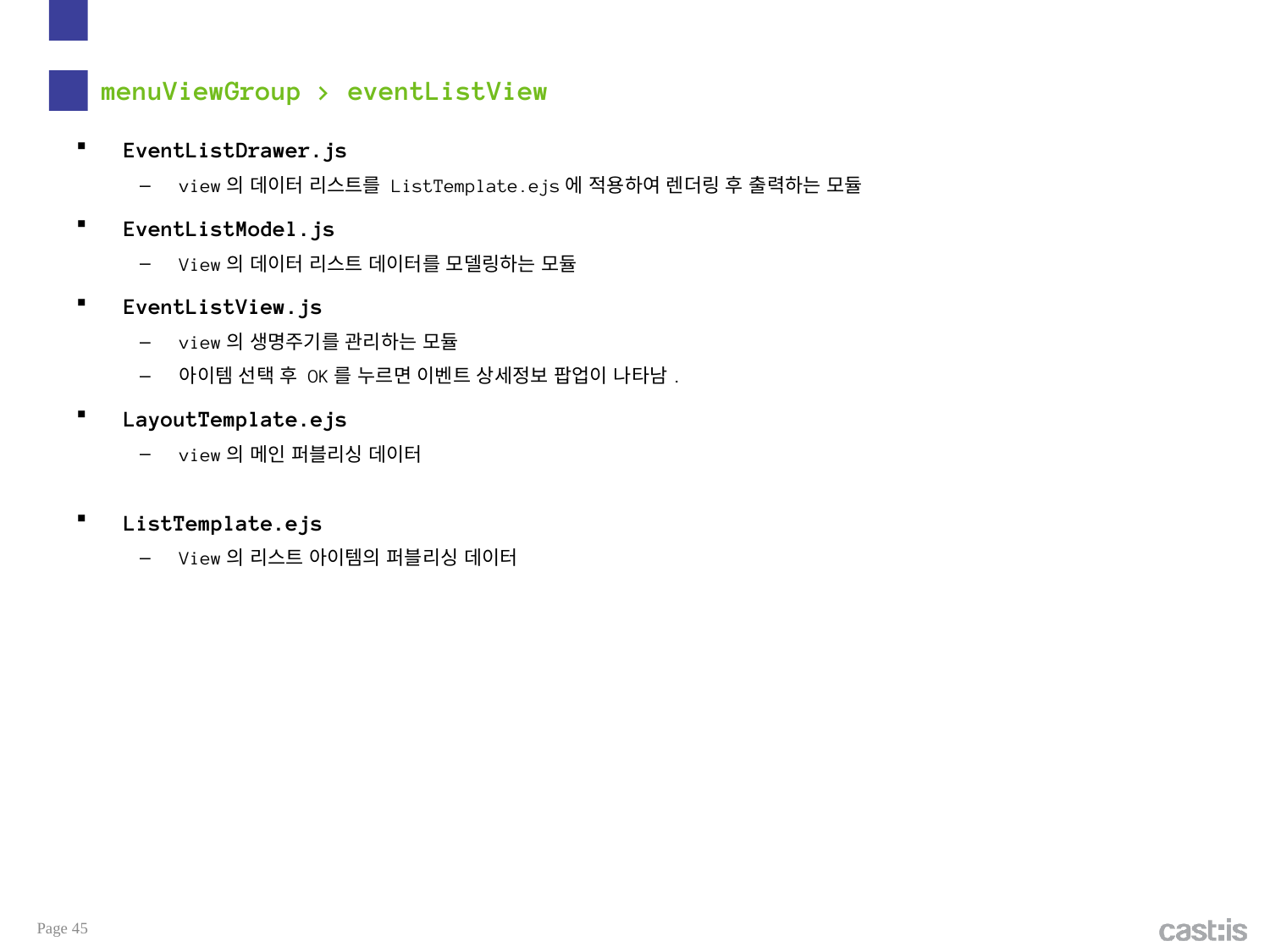

# menuViewGroup > eventListView
EventListDrawer.js
view의 데이터 리스트를 ListTemplate.ejs에 적용하여 렌더링 후 출력하는 모듈

EventListModel.js
View의 데이터 리스트 데이터를 모델링하는 모듈

EventListView.js
view의 생명주기를 관리하는 모듈
아이템 선택 후 OK를 누르면 이벤트 상세정보 팝업이 나타남.

LayoutTemplate.ejs
view의 메인 퍼블리싱 데이터

ListTemplate.ejs
View의 리스트 아이템의 퍼블리싱 데이터

Page 45